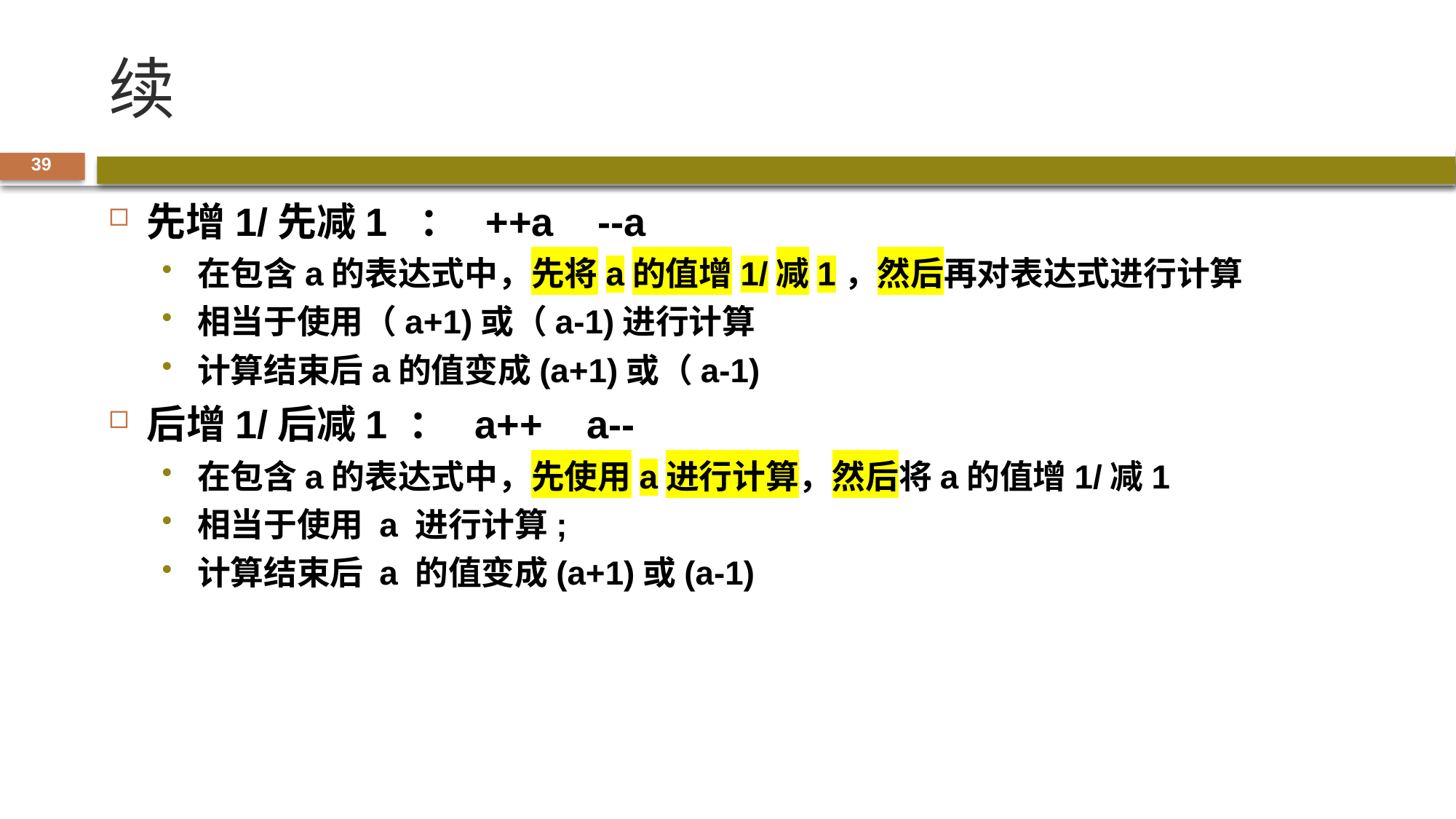

# 续
39
先增1/先减1  ：  ++a    --a
在包含a的表达式中，先将a的值增1/减1，然后再对表达式进行计算
相当于使用（a+1)或（a-1)进行计算
计算结束后a的值变成(a+1)或（a-1)
后增1/后减1 ：  a++    a--
在包含a的表达式中，先使用a进行计算，然后将a的值增1/减1
相当于使用 a 进行计算;
计算结束后 a 的值变成(a+1)或(a-1)